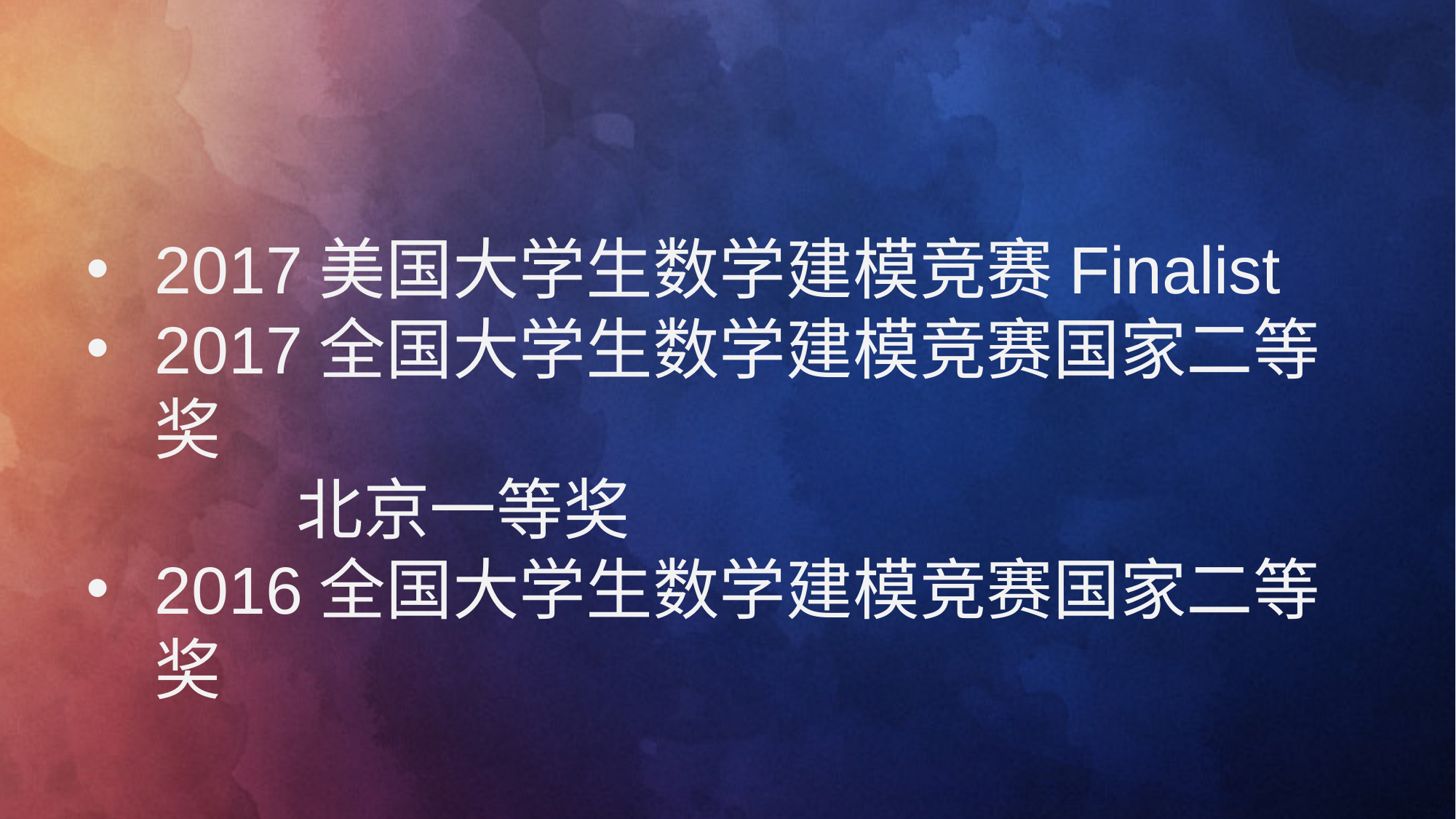

2017美国大学生数学建模竞赛Finalist
2017全国大学生数学建模竞赛国家二等奖
             北京一等奖
2016全国大学生数学建模竞赛国家二等奖